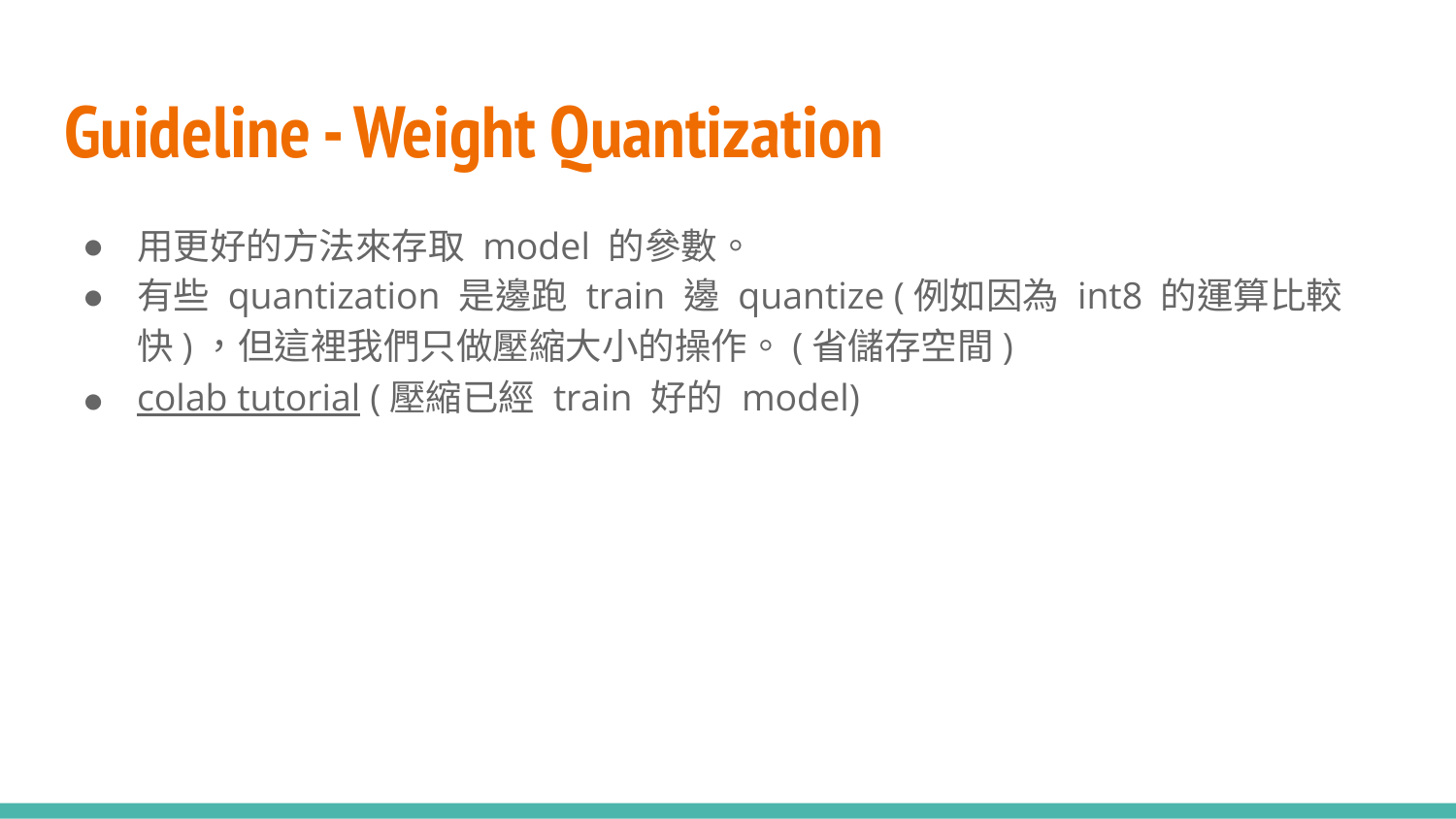

# Guideline - Weight Quantization
用更好的方法來存取 model 的參數。
有些 quantization 是邊跑 train 邊 quantize (例如因為 int8 的運算比較快)，但這裡我們只做壓縮大小的操作。(省儲存空間)
colab tutorial (壓縮已經 train 好的 model)